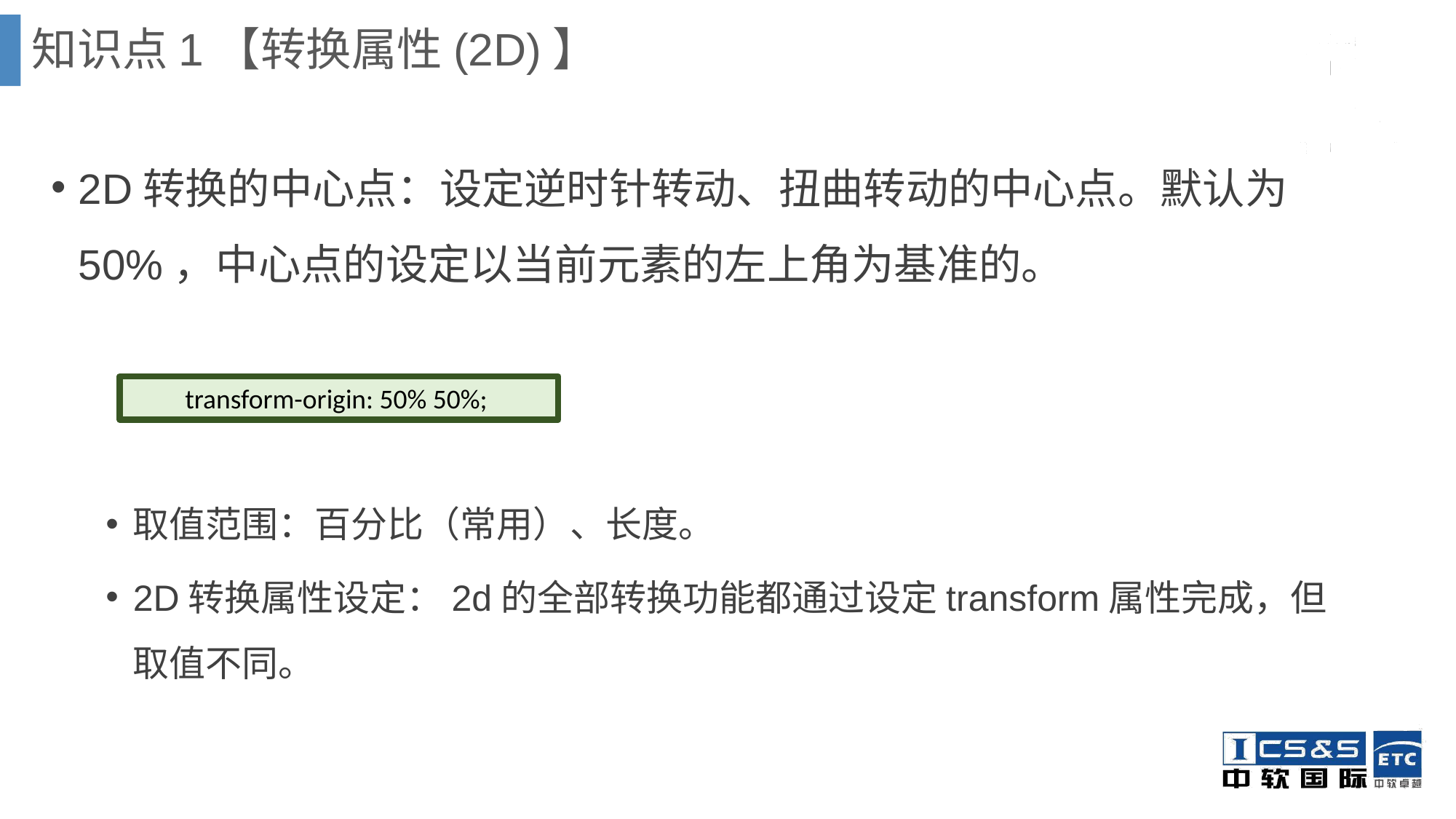

知识点1【转换属性(2D)】
2D转换的中心点：设定逆时针转动、扭曲转动的中心点。默认为50%，中心点的设定以当前元素的左上角为基准的。

取值范围：百分比（常用）、长度。
2D转换属性设定：2d的全部转换功能都通过设定transform属性完成，但取值不同。
transform-origin: 50% 50%;